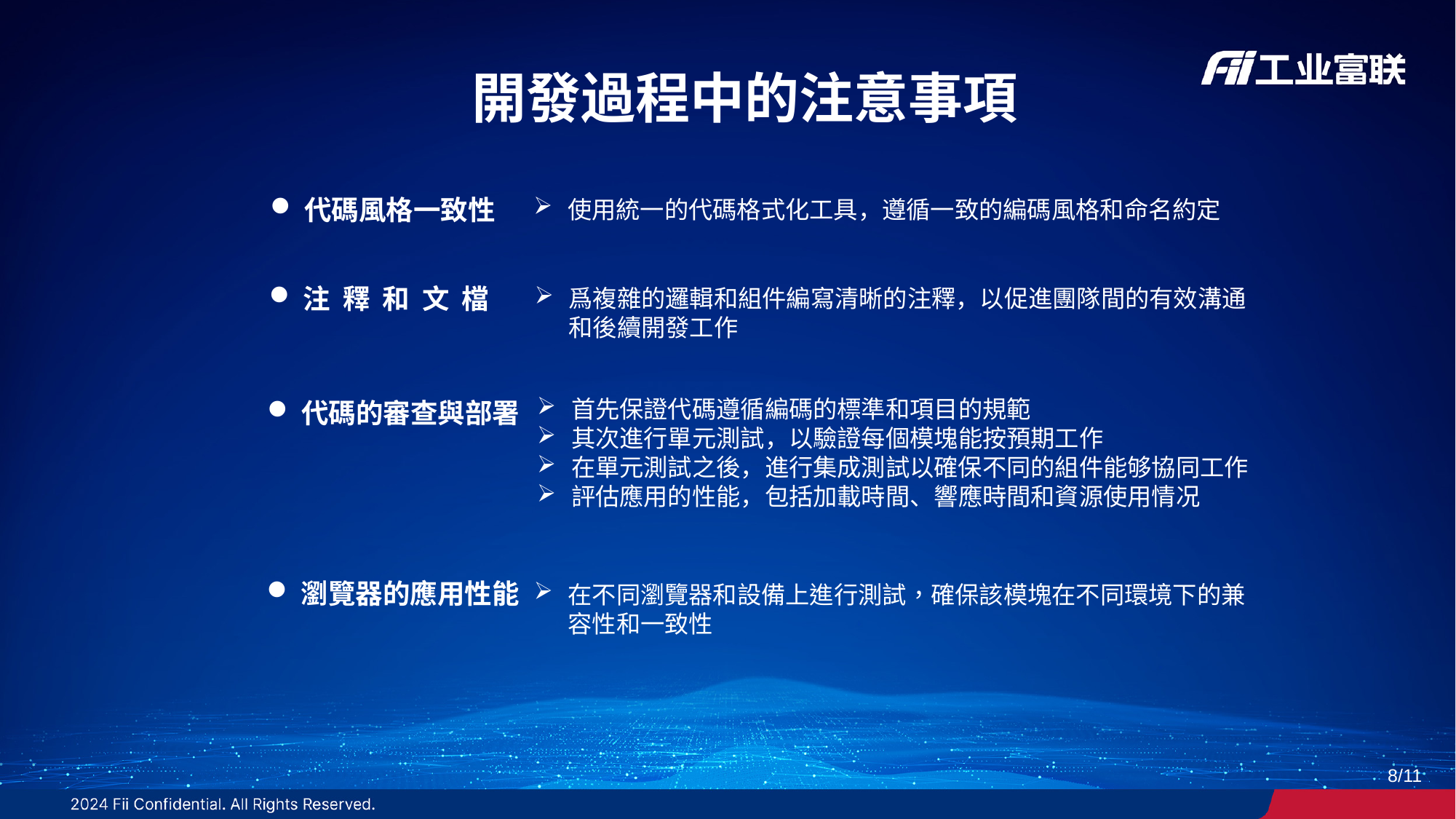

開發過程中的注意事項
代碼風格一致性
使用統一的代碼格式化工具，遵循一致的編碼風格和命名約定
爲複雜的邏輯和組件編寫清晰的注釋，以促進團隊間的有效溝通和後續開發工作
注  釋  和  文  檔

首先保證代碼遵循編碼的標準和項目的規範
其次進行單元測試，以驗證每個模塊能按預期工作
在單元測試之後，進行集成測試以確保不同的組件能够協同工作
評估應用的性能，包括加載時間、響應時間和資源使用情况
代碼的審查與部署
在不同瀏覽器和設備上進行測試，確保該模塊在不同環境下的兼容性和一致性
瀏覽器的應用性能
8/11